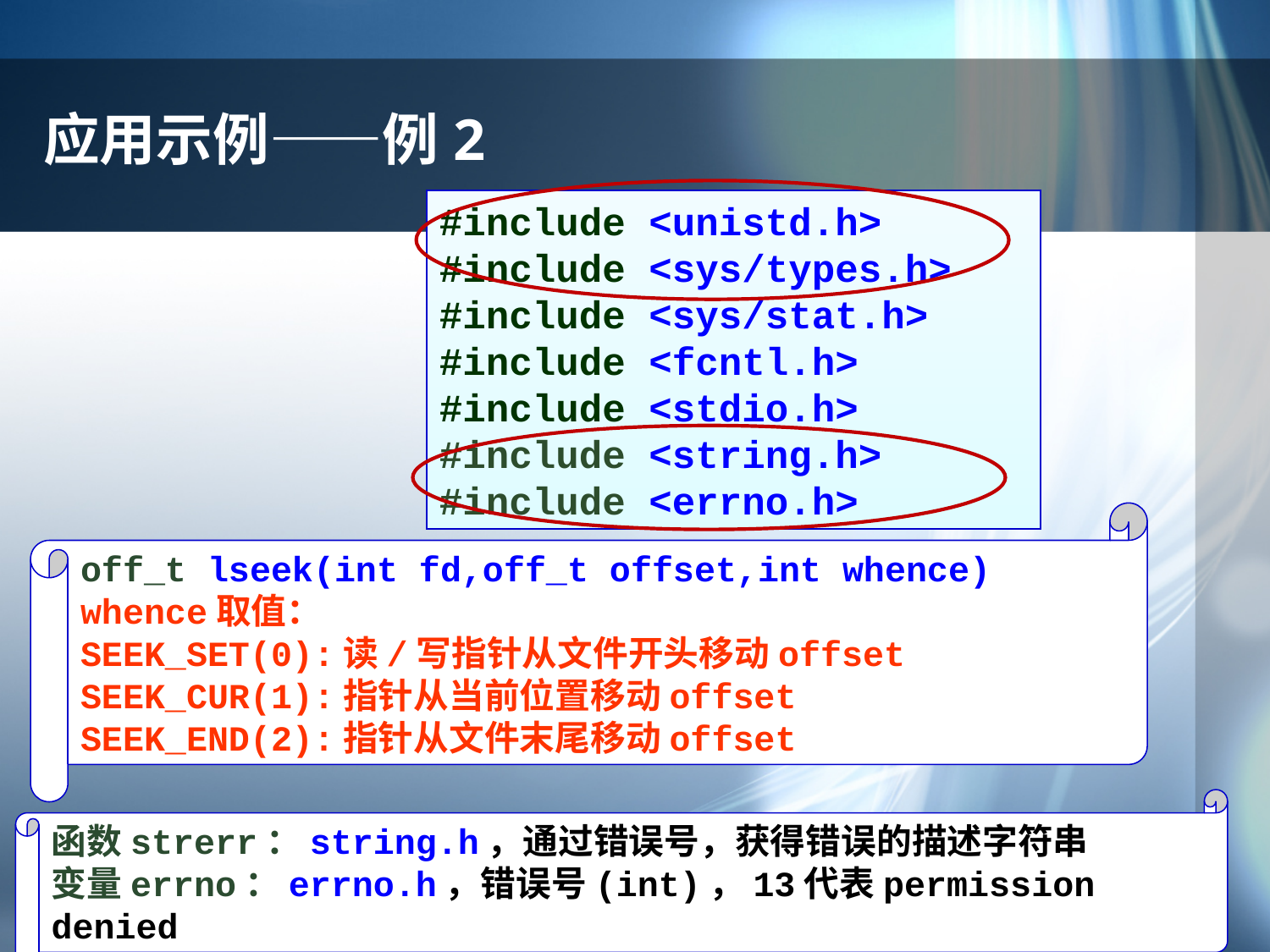

# 应用示例——例2

#include <unistd.h>
#include <sys/types.h>
#include <sys/stat.h>
#include <fcntl.h>
#include <stdio.h>
#include <string.h>
#include <errno.h>

off_t lseek(int fd,off_t offset,int whence)
whence取值：
SEEK_SET(0):读/写指针从文件开头移动offset
SEEK_CUR(1):指针从当前位置移动offset
SEEK_END(2):指针从文件末尾移动offset
函数strerr：string.h，通过错误号，获得错误的描述字符串
变量errno：errno.h，错误号(int)，13代表permission denied